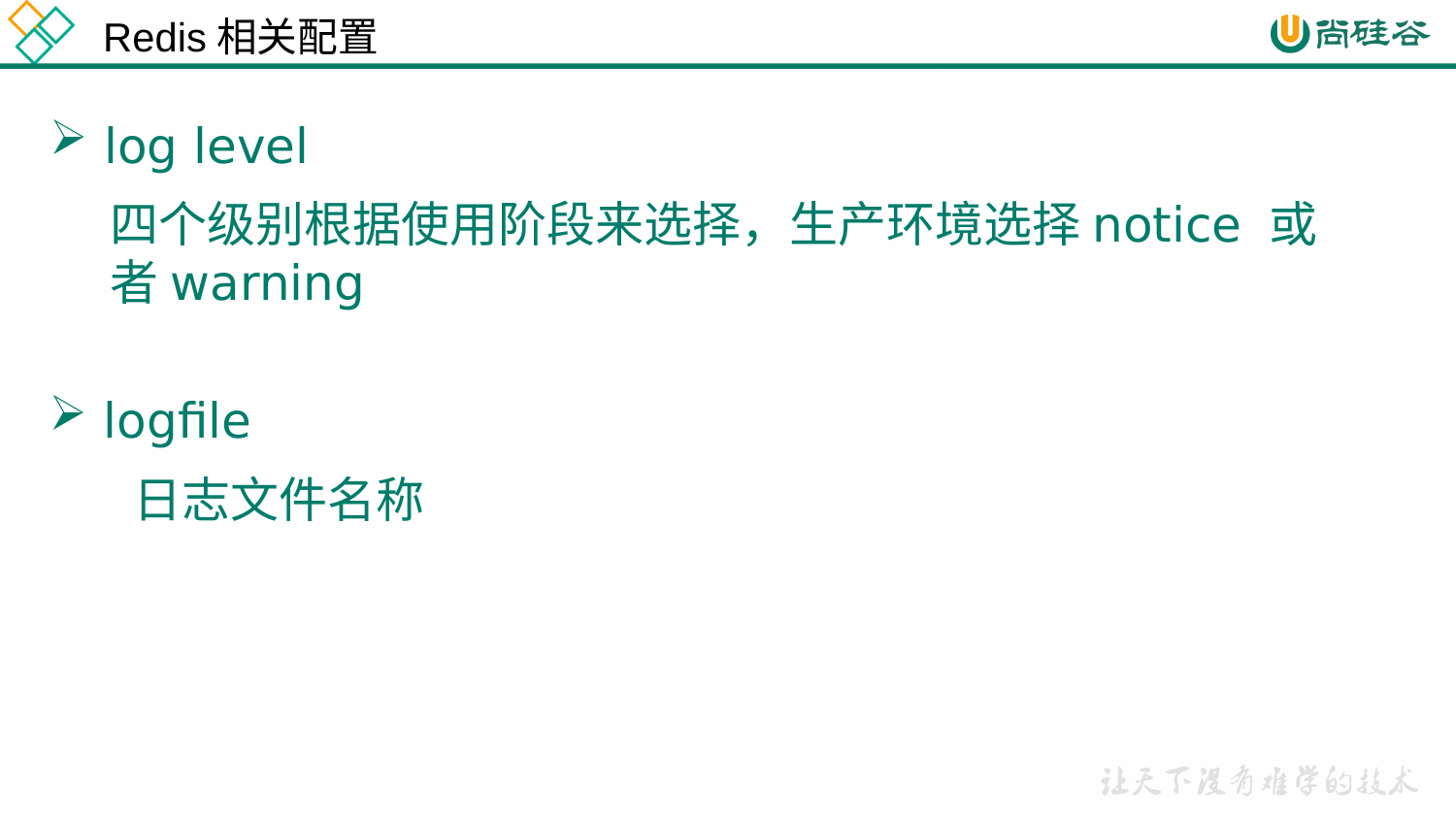

Redis相关配置
log level
四个级别根据使用阶段来选择，生产环境选择notice 或者warning
logfile
 日志文件名称